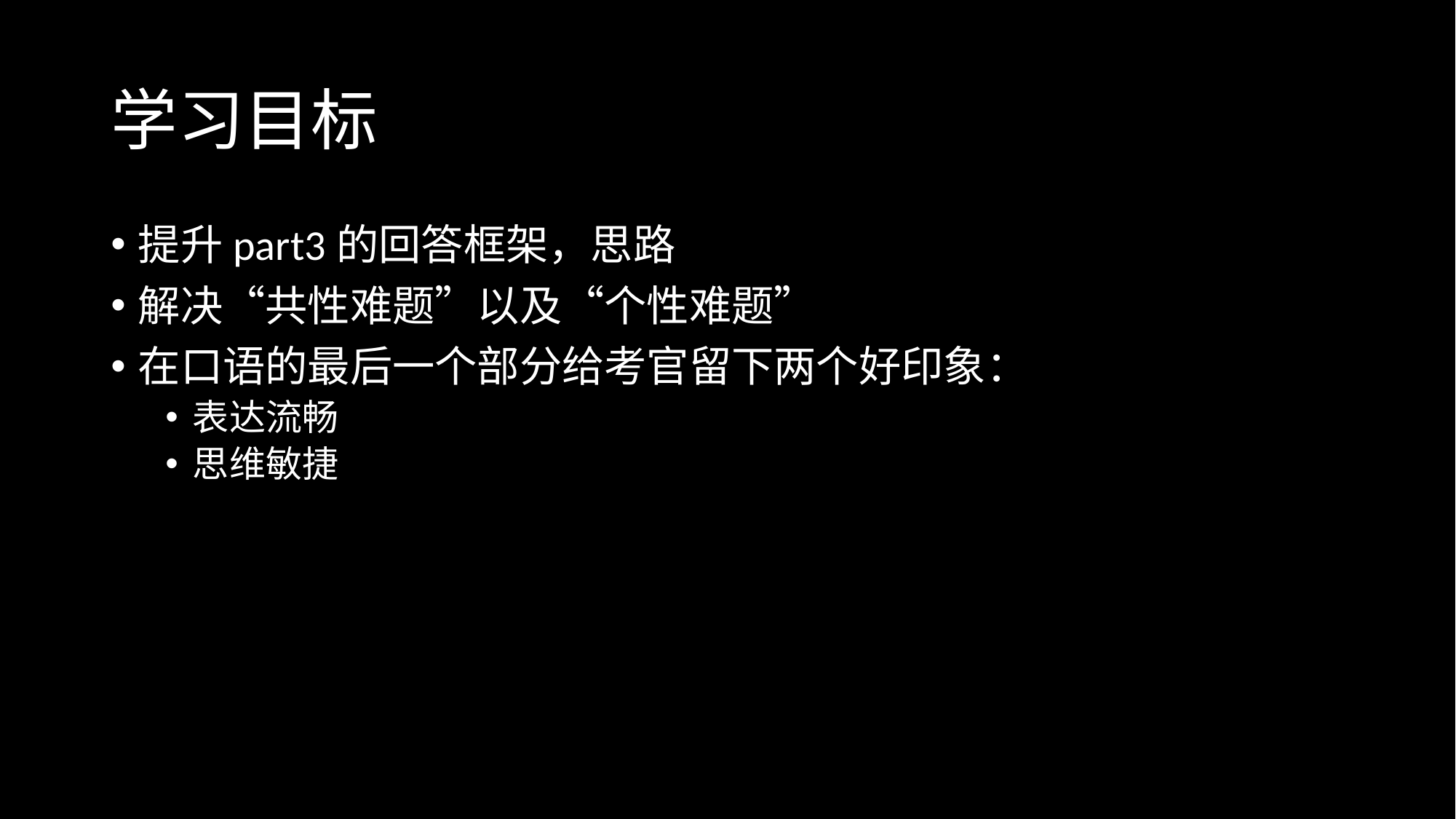

# 学习目标
提升part3的回答框架，思路
解决“共性难题”以及“个性难题”
在口语的最后一个部分给考官留下两个好印象：
表达流畅
思维敏捷